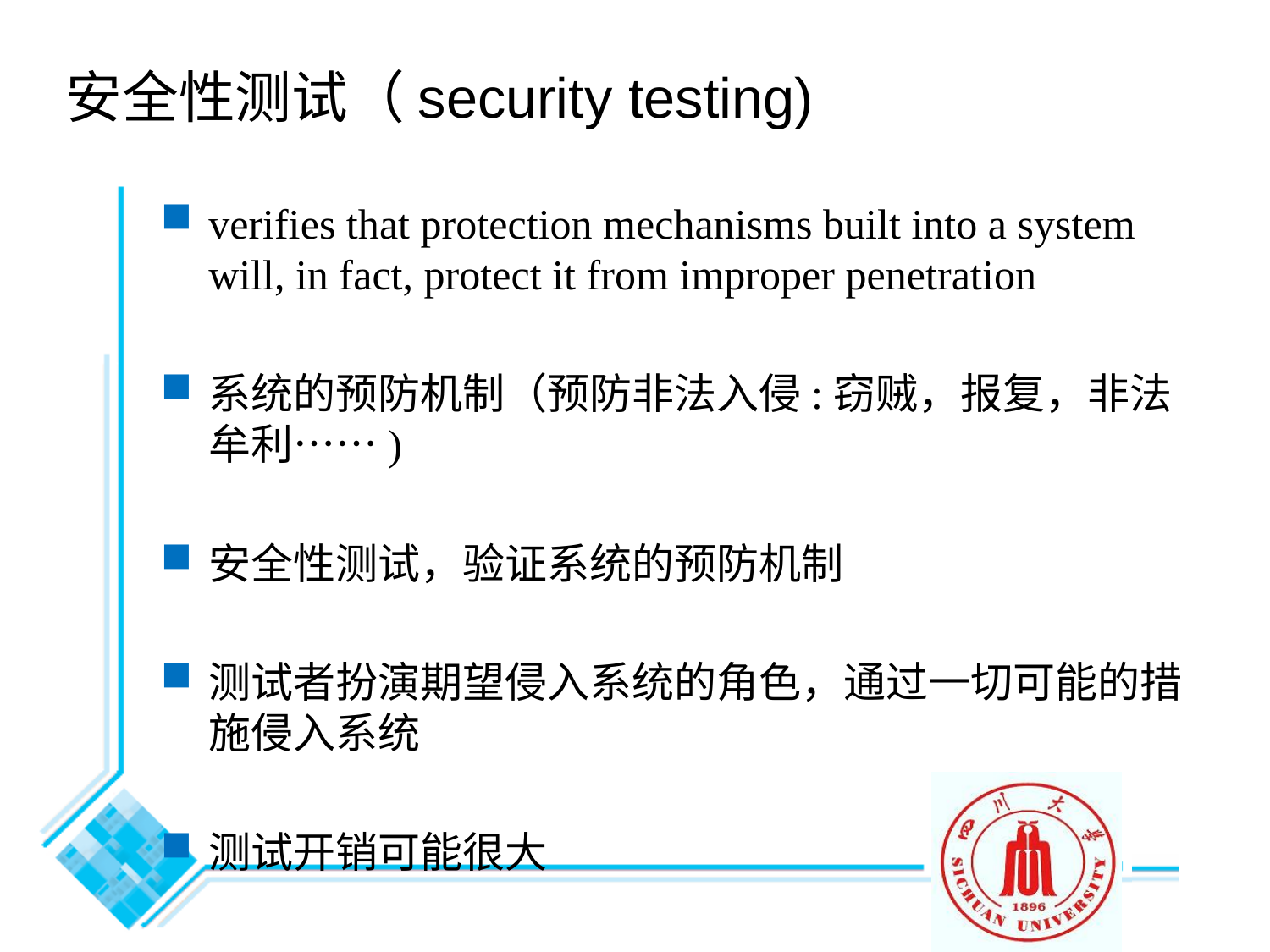

# 安全性测试（security testing)
verifies that protection mechanisms built into a system will, in fact, protect it from improper penetration

系统的预防机制（预防非法入侵:窃贼，报复，非法牟利……)

安全性测试，验证系统的预防机制

测试者扮演期望侵入系统的角色，通过一切可能的措施侵入系统

测试开销可能很大